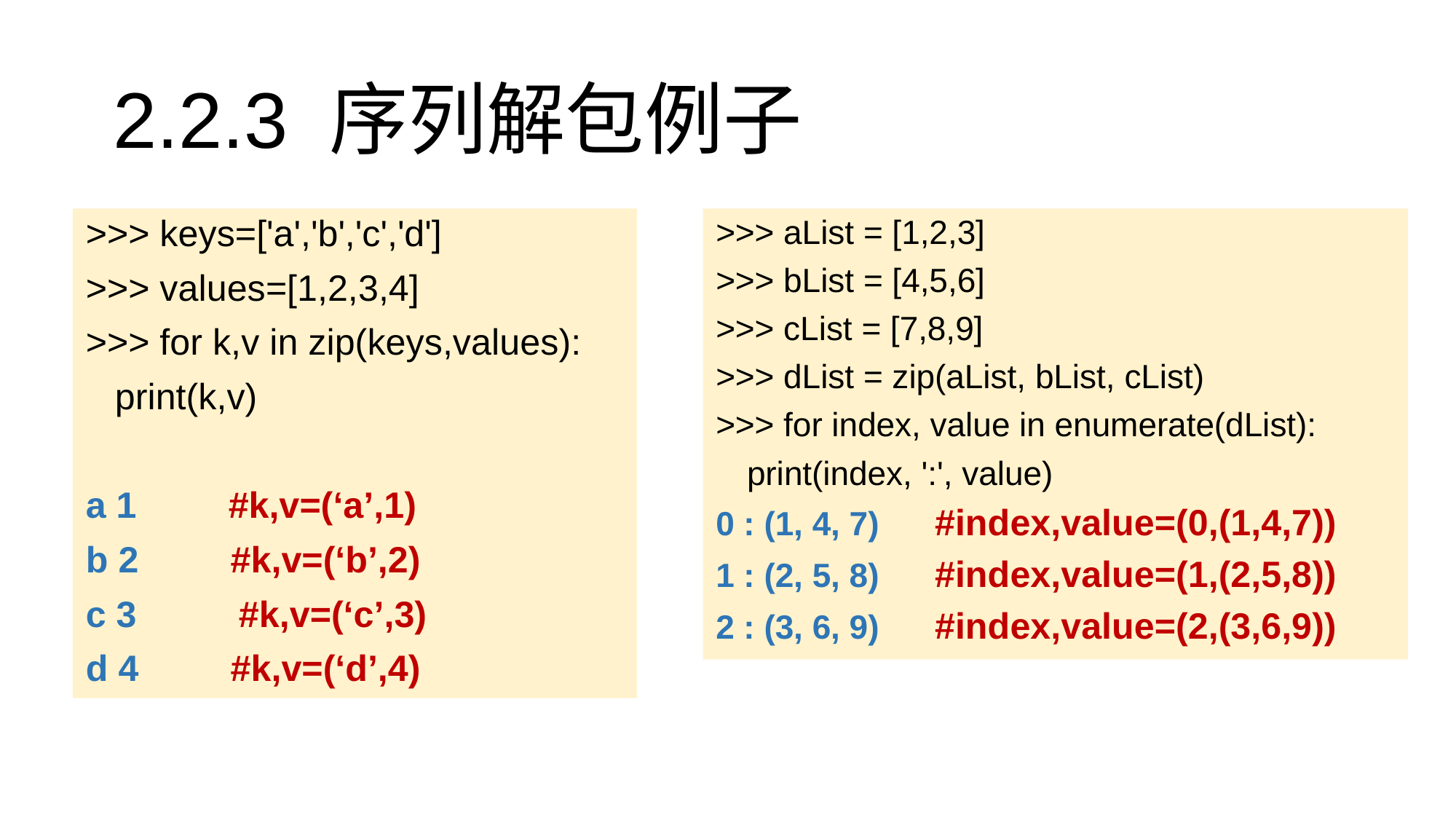

# 2.2.3 序列解包例子
>>> keys=['a','b','c','d']
>>> values=[1,2,3,4]
>>> for k,v in zip(keys,values):
	print(k,v)

a 1         #k,v=(‘a’,1)
b 2         #k,v=(‘b’,2)
c 3          #k,v=(‘c’,3)
d 4         #k,v=(‘d’,4)

>>> aList = [1,2,3]
>>> bList = [4,5,6]
>>> cList = [7,8,9]
>>> dList = zip(aList, bList, cList)
>>> for index, value in enumerate(dList):
	print(index, ':', value)
0 : (1, 4, 7)      #index,value=(0,(1,4,7))
1 : (2, 5, 8)      #index,value=(1,(2,5,8))
2 : (3, 6, 9)      #index,value=(2,(3,6,9))